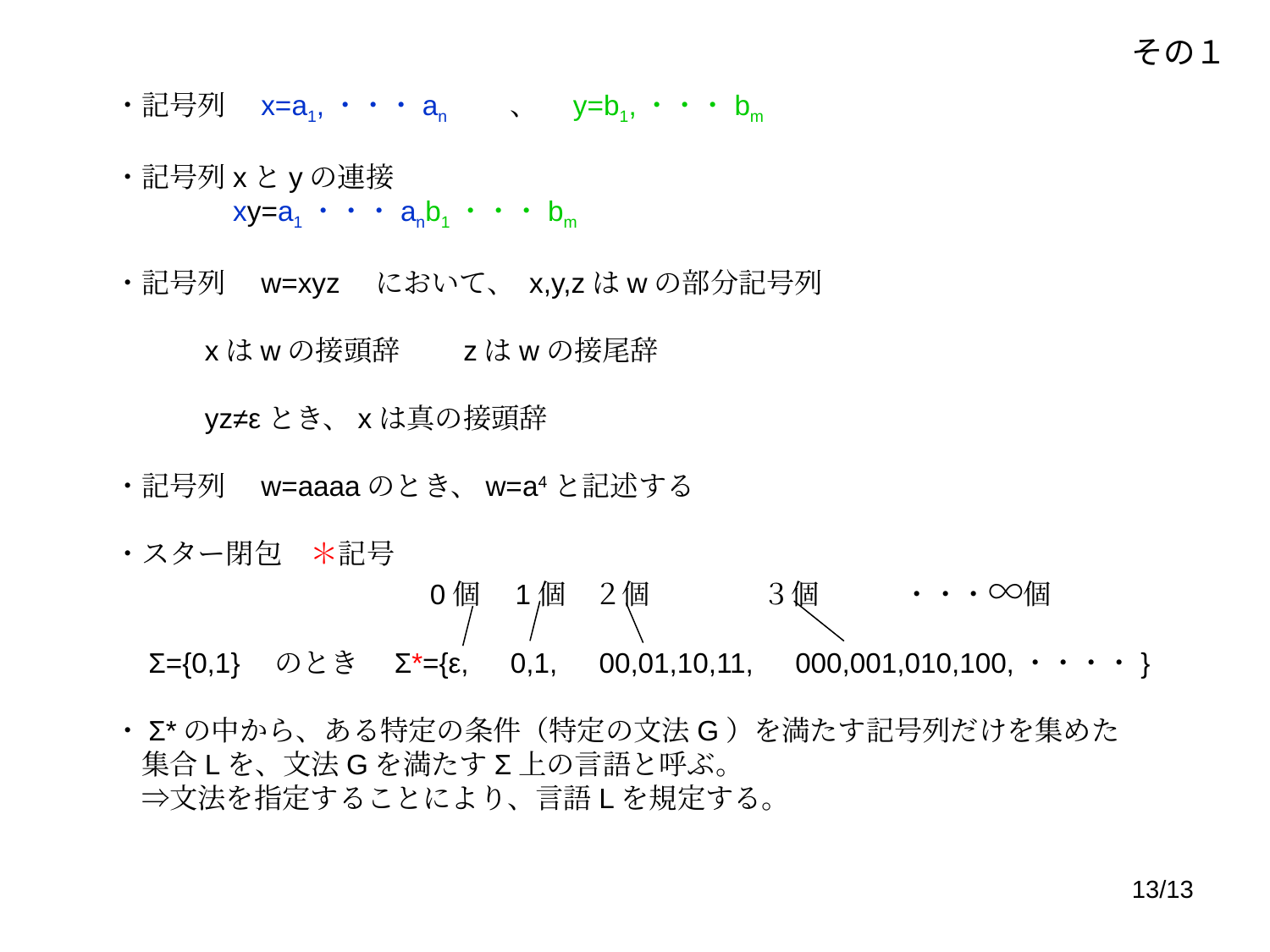

その１
・記号列　x=a1,・・・an　　、　y=b1,・・・bm

・記号列xとyの連接
　　　　xy=a1・・・anb1・・・bm

・記号列　w=xyz　において、 x,y,zはwの部分記号列

　　　xはwの接頭辞　　zはwの接尾辞

　　　yz≠εとき、xは真の接頭辞

・記号列　w=aaaaのとき、w=a4と記述する

・スター閉包　＊記号
　　　　　　　　　　　0個　1個　２個　　　　３個　　　・・・∞個

　Σ={0,1}　のとき　Σ*={ε,　0,1,　00,01,10,11,　000,001,010,100,・・・・}

・Σ*の中から、ある特定の条件（特定の文法G）を満たす記号列だけを集めた
　集合Lを、文法Gを満たすΣ上の言語と呼ぶ。
　⇒文法を指定することにより、言語Lを規定する。

13/13